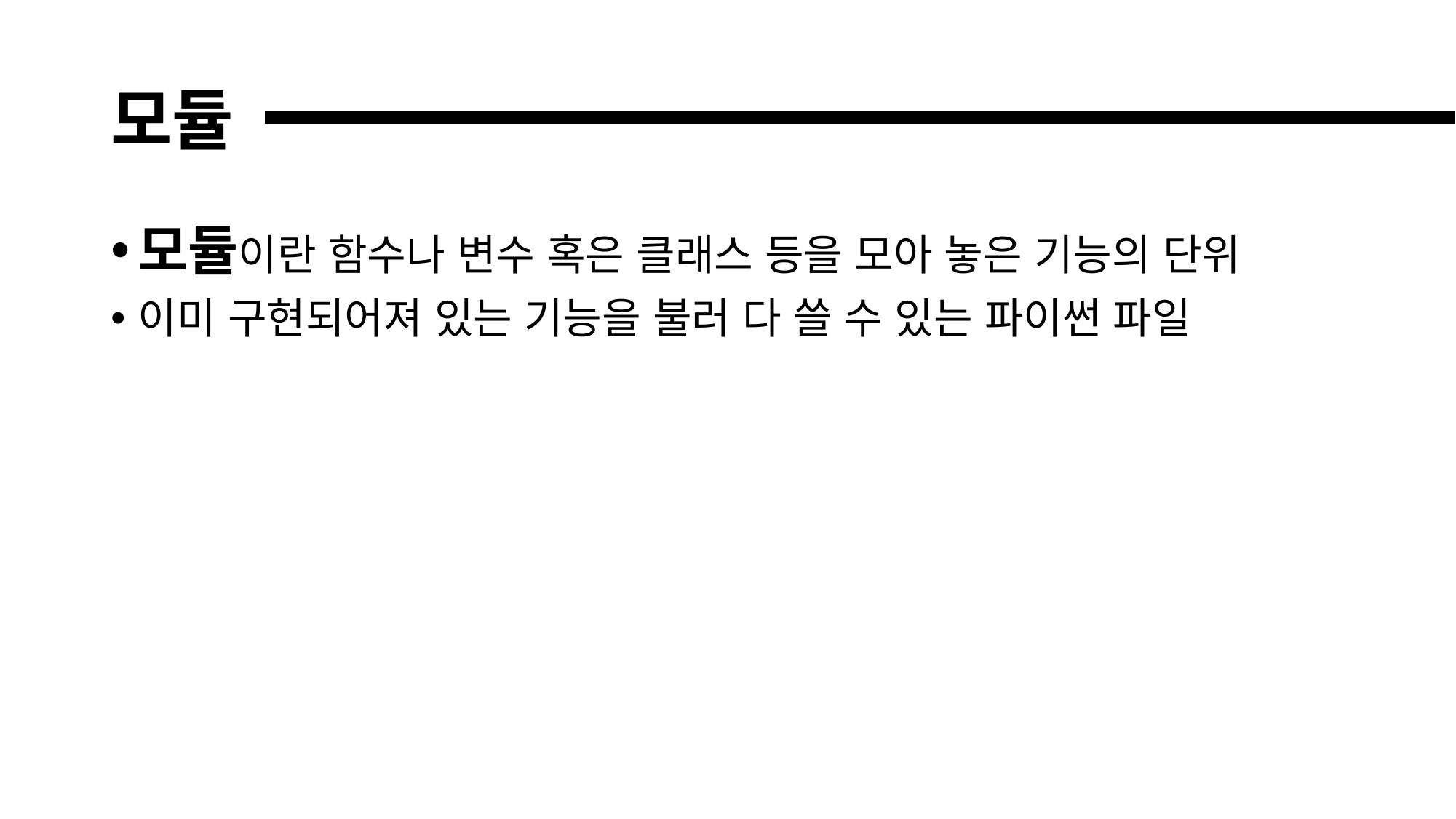

# 모듈

모듈이란 함수나 변수 혹은 클래스 등을 모아 놓은 기능의 단위
이미 구현되어져 있는 기능을 불러 다 쓸 수 있는 파이썬 파일